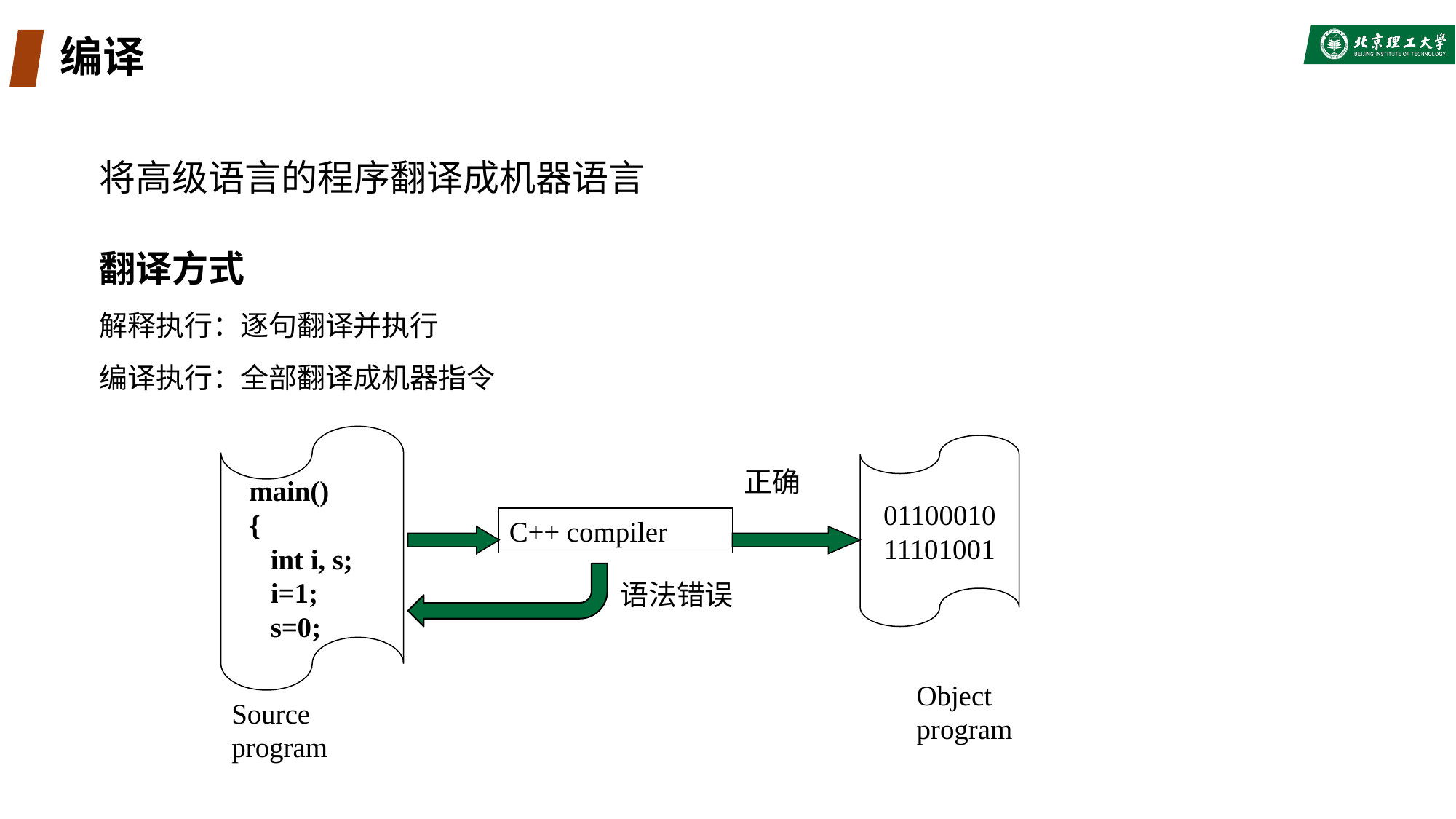

# 编译
将高级语言的程序翻译成机器语言
翻译方式
解释执行：逐句翻译并执行
编译执行：全部翻译成机器指令

    main()
    {
       int i, s;
       i=1;
       s=0;

01100010
11101001
C++ compiler

Object program
Source program
正确

语法错误